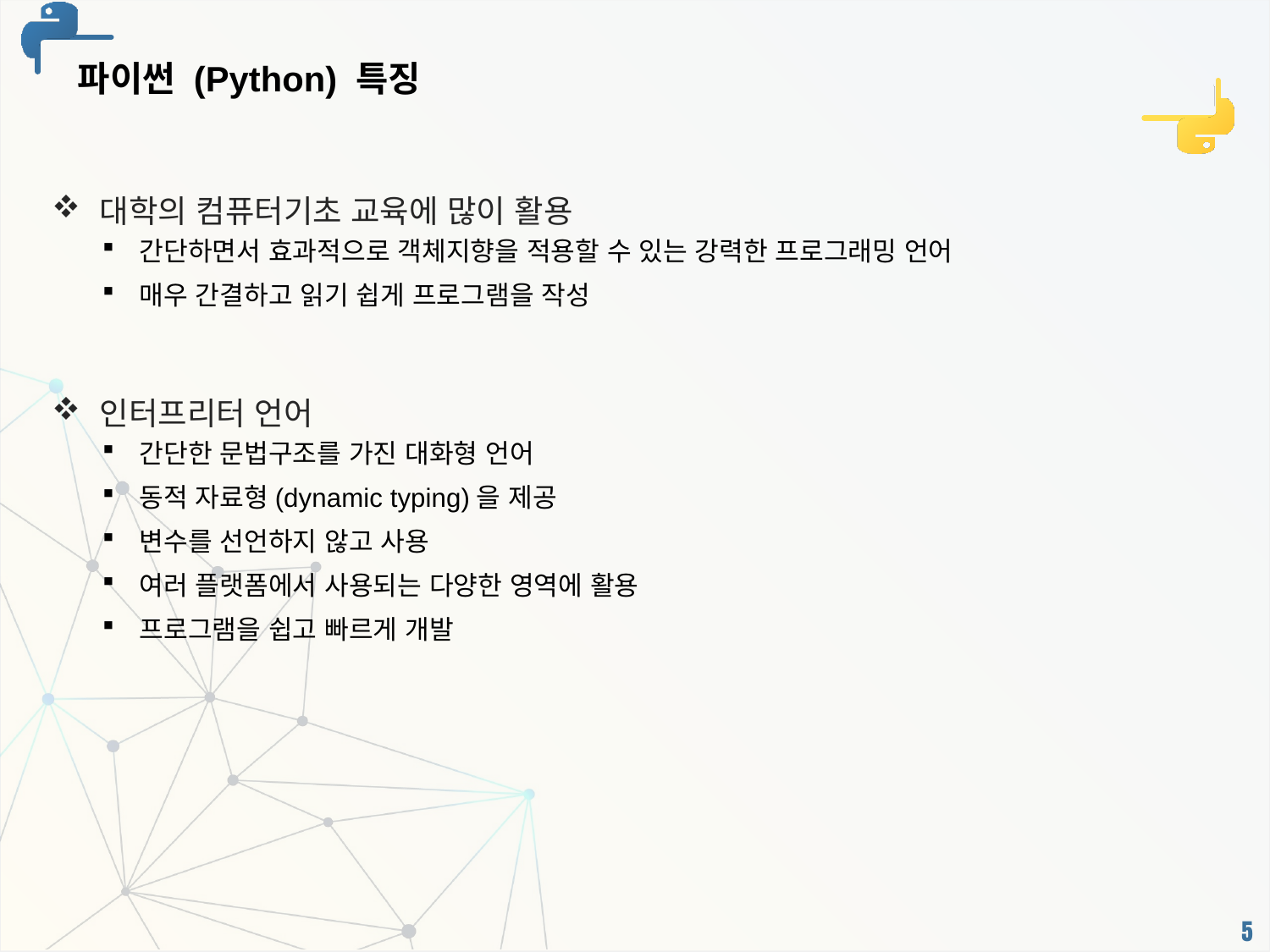

# 파이썬 (Python) 특징
대학의 컴퓨터기초 교육에 많이 활용
간단하면서 효과적으로 객체지향을 적용할 수 있는 강력한 프로그래밍 언어
매우 간결하고 읽기 쉽게 프로그램을 작성

인터프리터 언어
간단한 문법구조를 가진 대화형 언어
동적 자료형(dynamic typing)을 제공
변수를 선언하지 않고 사용
여러 플랫폼에서 사용되는 다양한 영역에 활용
프로그램을 쉽고 빠르게 개발